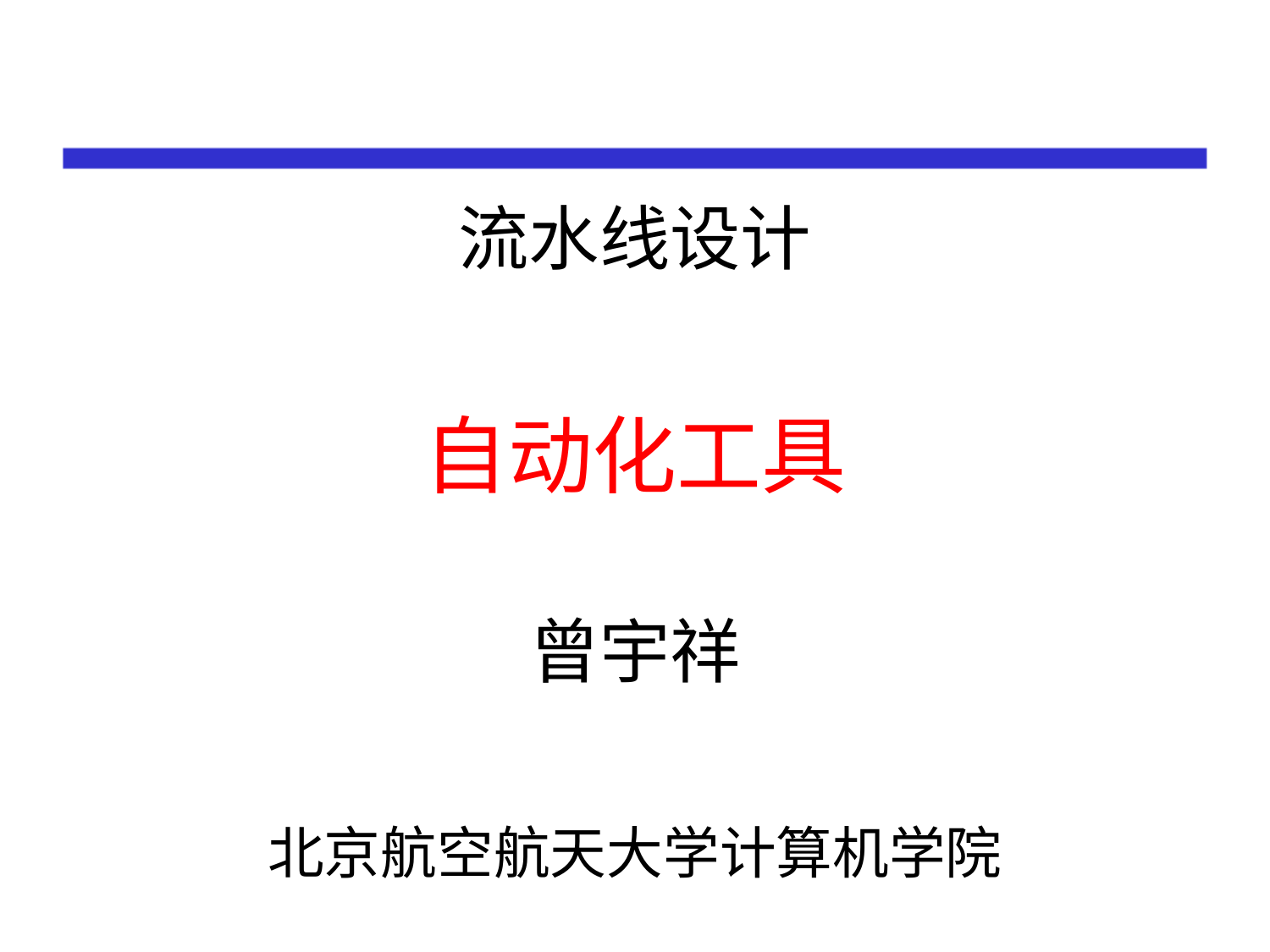

| 流水线设计 |
| --- |
| 自动化工具 |
| 曾宇祥 |
| 北京航空航天大学计算机学院 |